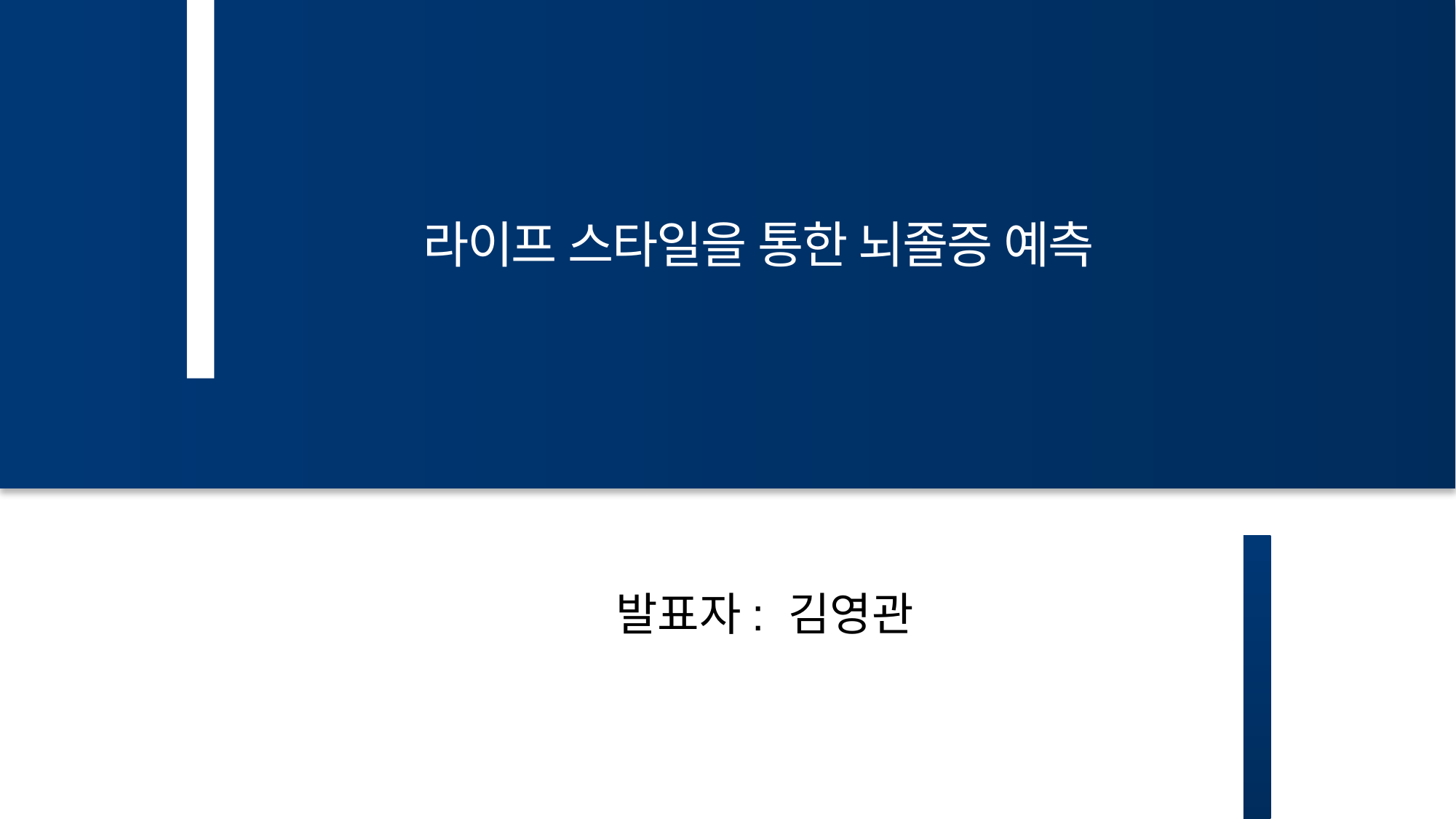

라이프 스타일을 통한 뇌졸증 예측
발표자: 김영관